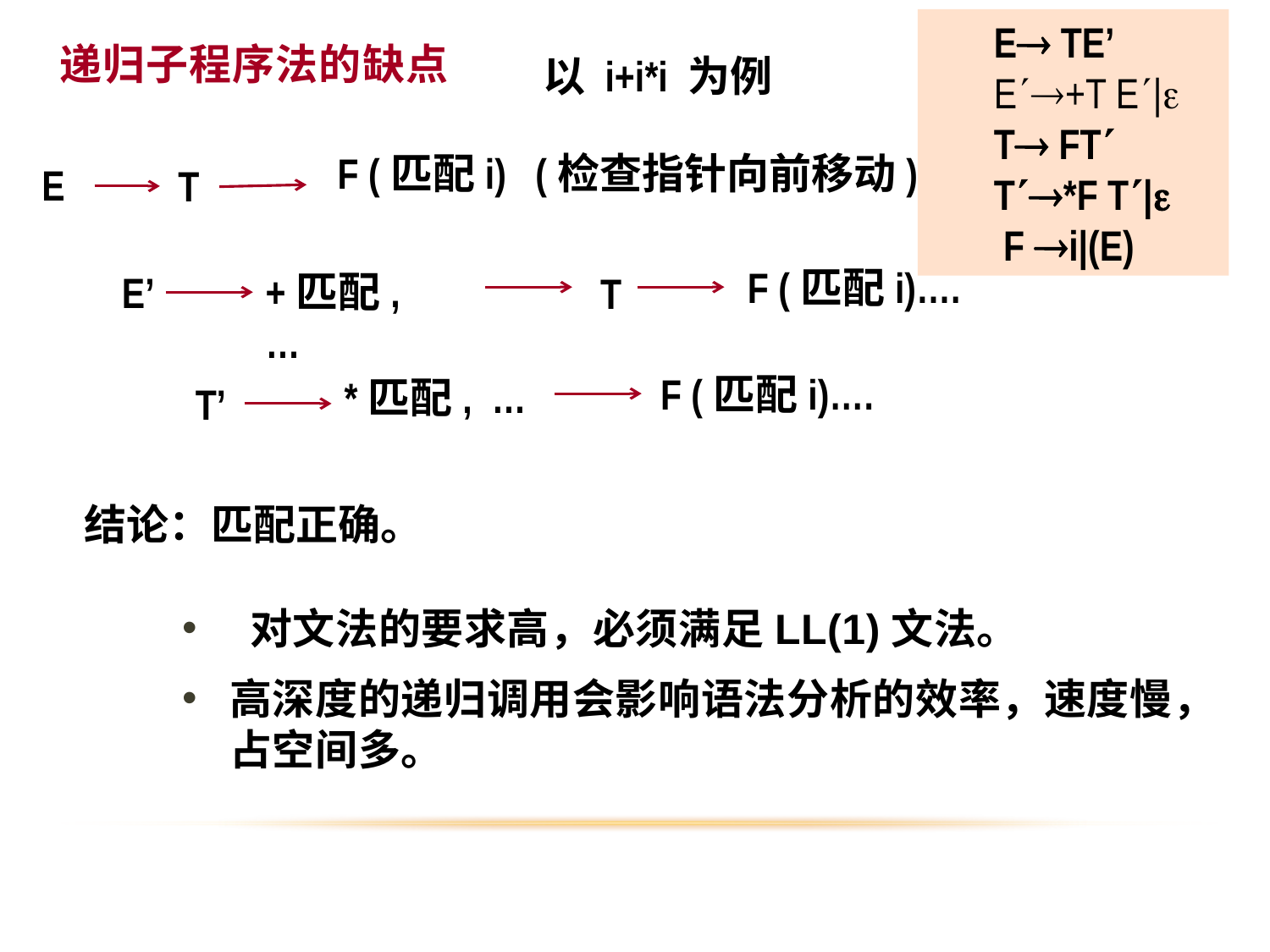

E→ TE’ E′→+T E′|ε
T→ FT′ T′→*F T′|ε
 F →i|(E)
递归子程序法的缺点
以 i+i*i 为例
F (匹配i)   (检查指针向前移动)
E
T
F (匹配i)….
+匹配,  …
E’
T
F (匹配i)….
*匹配,  …
T’
结论：匹配正确。
 对文法的要求高，必须满足LL(1)文法。
高深度的递归调用会影响语法分析的效率，速度慢，占空间多。

7